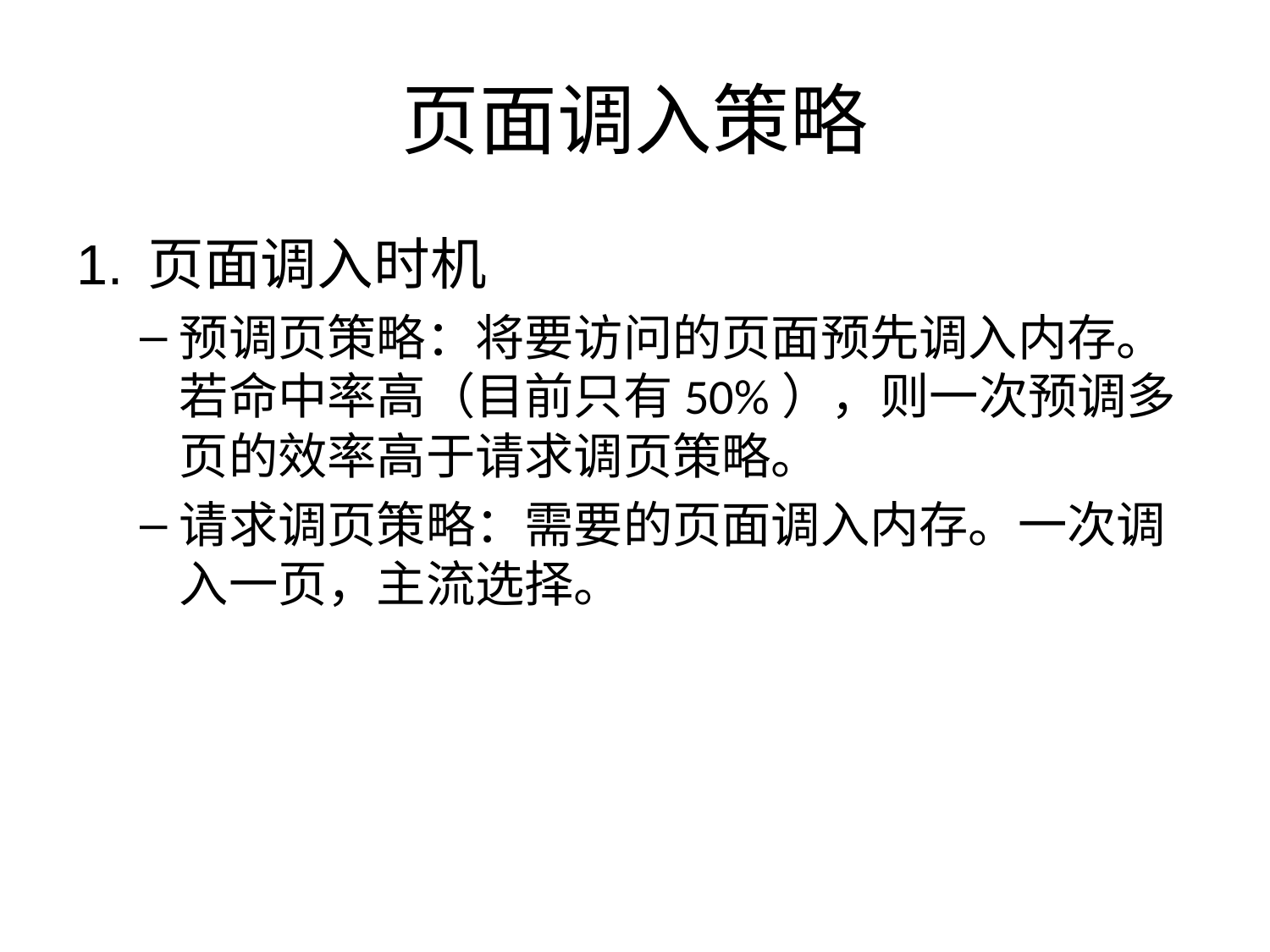

# 页面调入策略
页面调入时机
预调页策略：将要访问的页面预先调入内存。若命中率高（目前只有50%），则一次预调多页的效率高于请求调页策略。
请求调页策略：需要的页面调入内存。一次调入一页，主流选择。